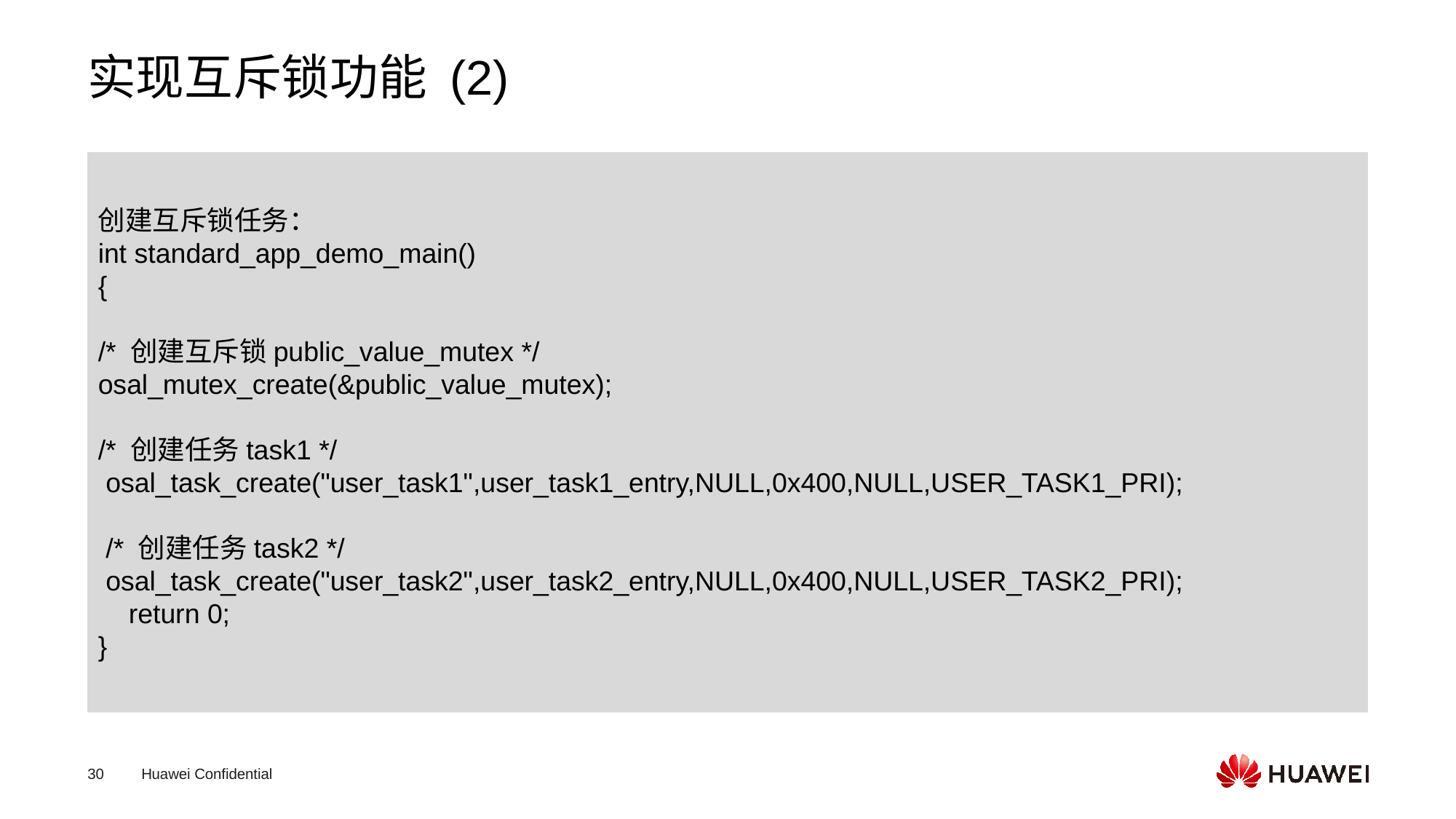

# 实现互斥锁功能 (2)
创建互斥锁任务：
int standard_app_demo_main()
{

/* 创建互斥锁public_value_mutex */
osal_mutex_create(&public_value_mutex);

/* 创建任务task1 */
 osal_task_create("user_task1",user_task1_entry,NULL,0x400,NULL,USER_TASK1_PRI);

 /* 创建任务task2 */
 osal_task_create("user_task2",user_task2_entry,NULL,0x400,NULL,USER_TASK2_PRI);
    return 0;
}